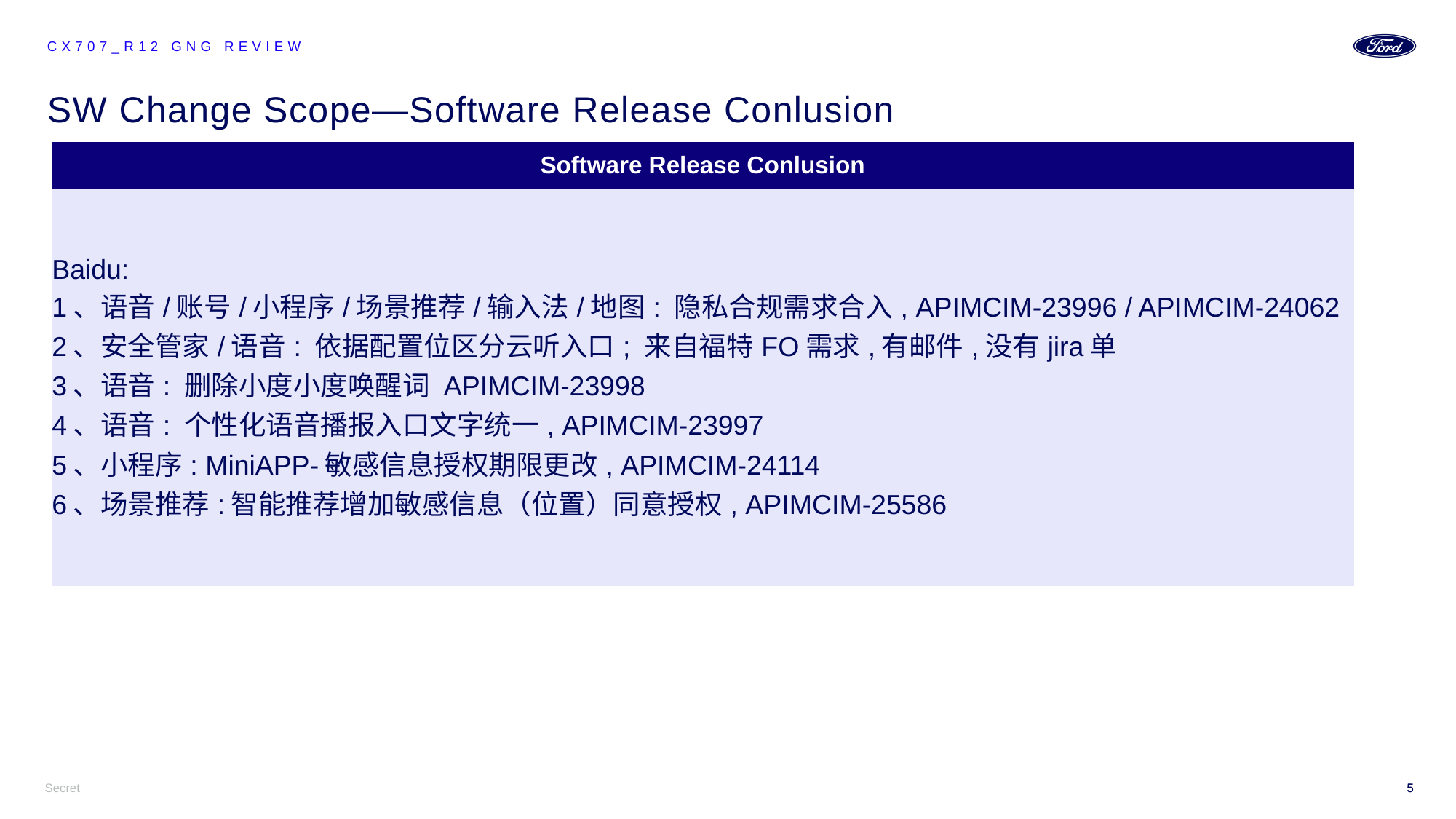

CX707_R12 GNG Review
# SW Change Scope—Software Release Conlusion
| Software Release Conlusion |
| --- |
| Baidu: 1、语音/账号/小程序/场景推荐/输入法/地图: 隐私合规需求合入, APIMCIM-23996 / APIMCIM-24062 2、安全管家/语音: 依据配置位区分云听入口; 来自福特FO需求,有邮件,没有jira单 3、语音: 删除小度小度唤醒词 APIMCIM-23998 4、语音: 个性化语音播报入口文字统一, APIMCIM-23997 5、小程序: MiniAPP-敏感信息授权期限更改, APIMCIM-24114 6、场景推荐:智能推荐增加敏感信息（位置）同意授权, APIMCIM-25586 |
5
5